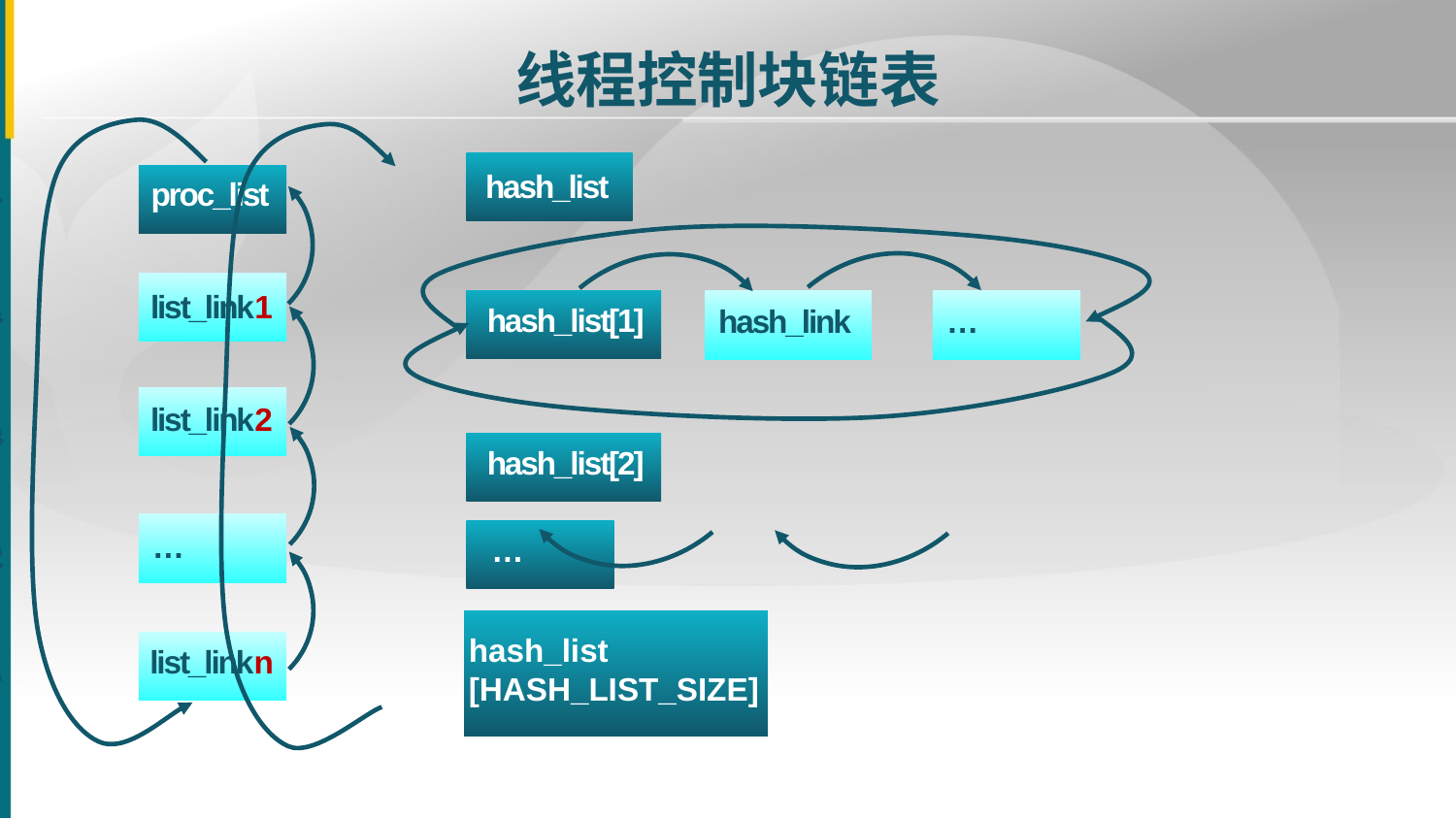

线程控制块链表

hash_list

proc_list

list_link1

hash_list[1]
hash_link
…

list_link2

hash_list[2]

…

…

hash_list
[HASH_LIST_SIZE]

list_linkn